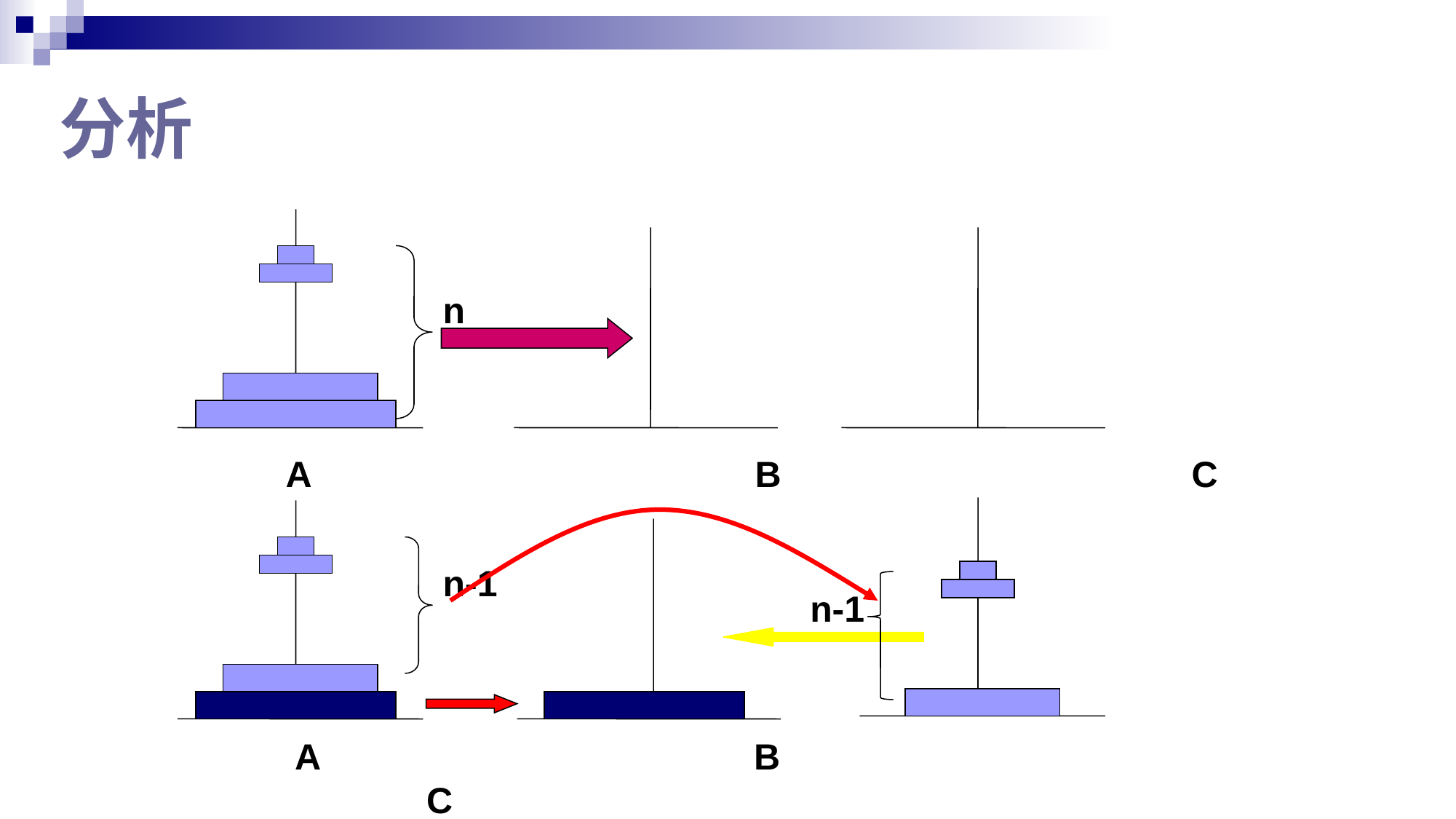

# 分析

n

      A			                    B		                    C

n-1

n-1

      A			                   B		                        C